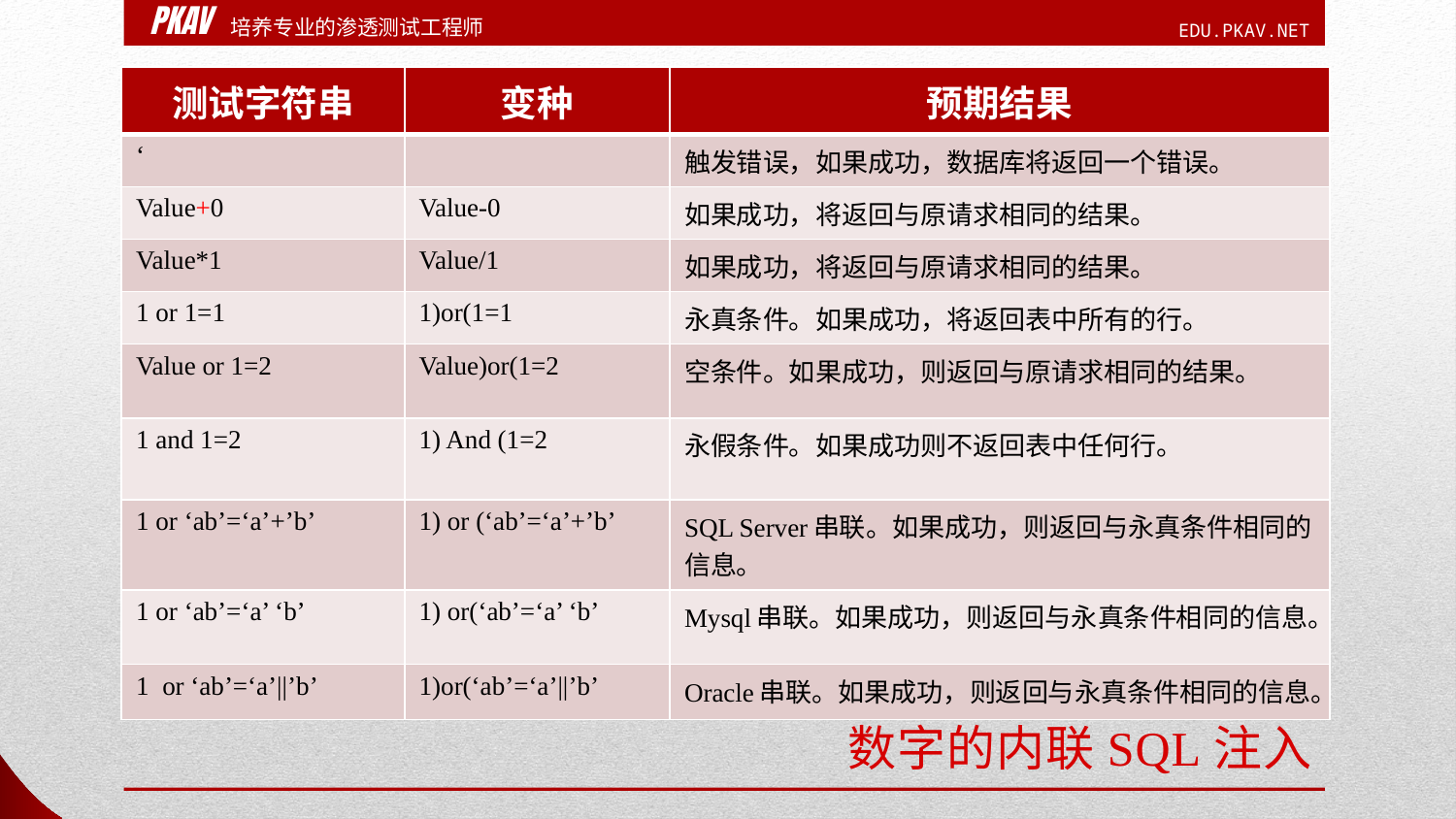

| 测试字符串 | 变种 | 预期结果 |
| --- | --- | --- |
| ‘ |  | 触发错误，如果成功，数据库将返回一个错误。 |
| Value+0 | Value-0 | 如果成功，将返回与原请求相同的结果。 |
| Value\*1 | Value/1 | 如果成功，将返回与原请求相同的结果。 |
| 1 or 1=1 | 1)or(1=1 | 永真条件。如果成功，将返回表中所有的行。 |
| Value or 1=2 | Value)or(1=2 | 空条件。如果成功，则返回与原请求相同的结果。 |
| 1 and 1=2 | 1) And (1=2 | 永假条件。如果成功则不返回表中任何行。 |
| 1 or ‘ab’=‘a’+’b’ | 1) or (‘ab’=‘a’+’b’ | SQL Server串联。如果成功，则返回与永真条件相同的信息。 |
| 1 or ‘ab’=‘a’ ‘b’ | 1) or(‘ab’=‘a’ ‘b’ | Mysql串联。如果成功，则返回与永真条件相同的信息。 |
| 1 or ‘ab’=‘a’||’b’ | 1)or(‘ab’=‘a’||’b’ | Oracle串联。如果成功，则返回与永真条件相同的信息。 |
# 数字的内联SQL注入